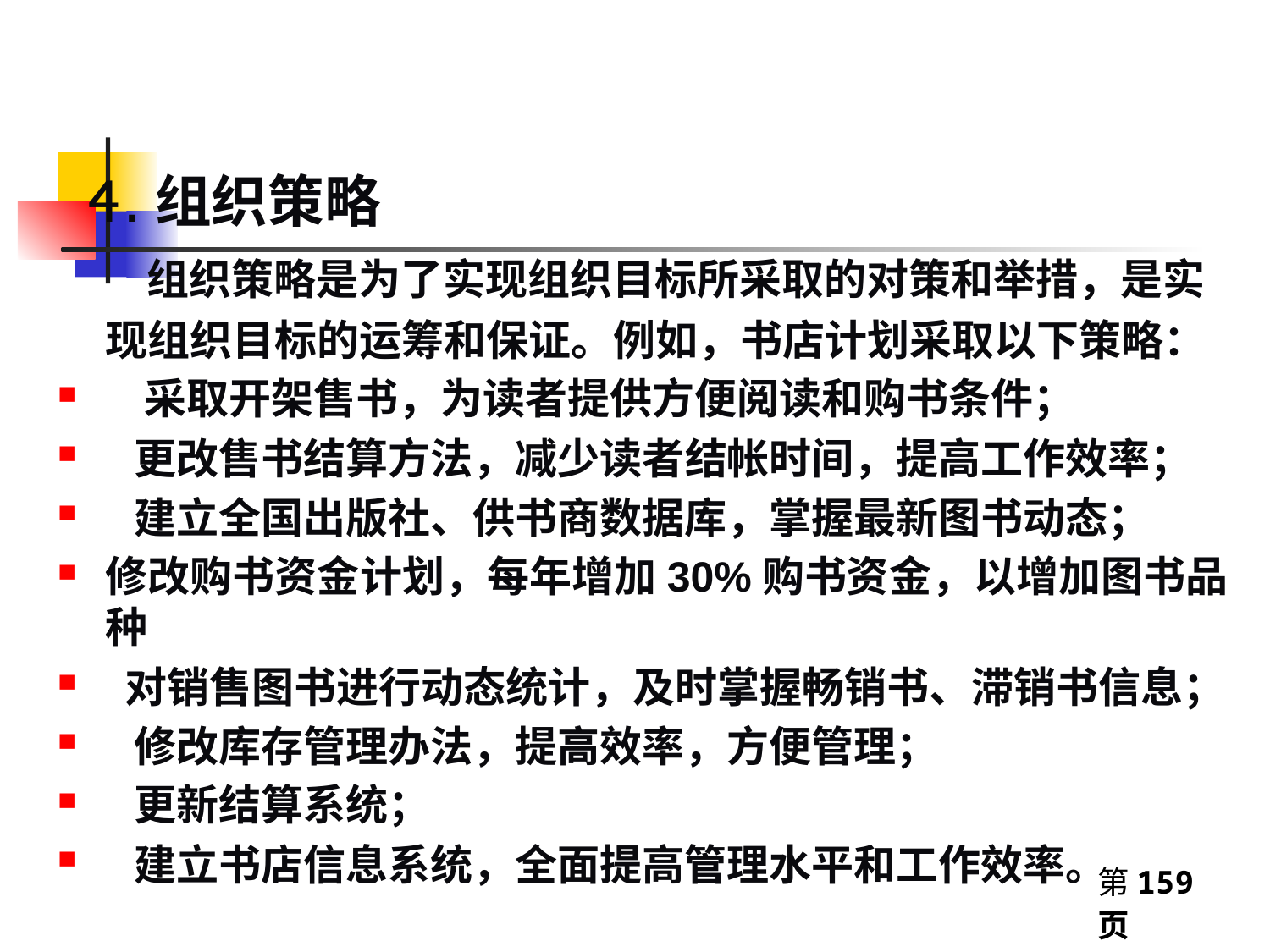

4.组织策略
          组织策略是为了实现组织目标所采取的对策和举措，是实现组织目标的运筹和保证。例如，书店计划采取以下策略：
   采取开架售书，为读者提供方便阅读和购书条件；
  更改售书结算方法，减少读者结帐时间，提高工作效率；
  建立全国出版社、供书商数据库，掌握最新图书动态；
修改购书资金计划，每年增加30%购书资金，以增加图书品种
 对销售图书进行动态统计，及时掌握畅销书、滞销书信息；
  修改库存管理办法，提高效率，方便管理；
  更新结算系统；
  建立书店信息系统，全面提高管理水平和工作效率。